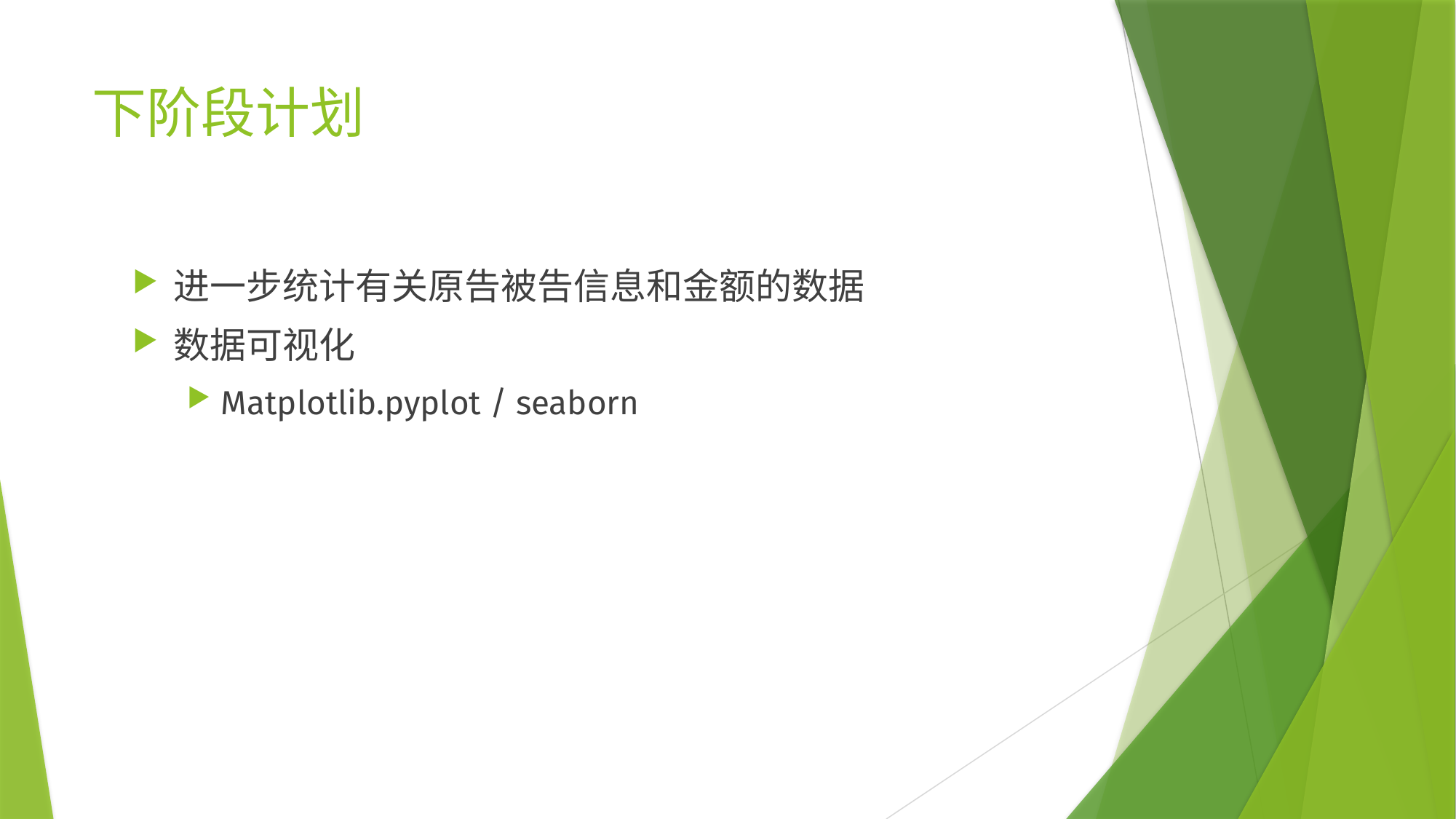

# 下阶段计划
进一步统计有关原告被告信息和金额的数据
数据可视化
Matplotlib.pyplot / seaborn